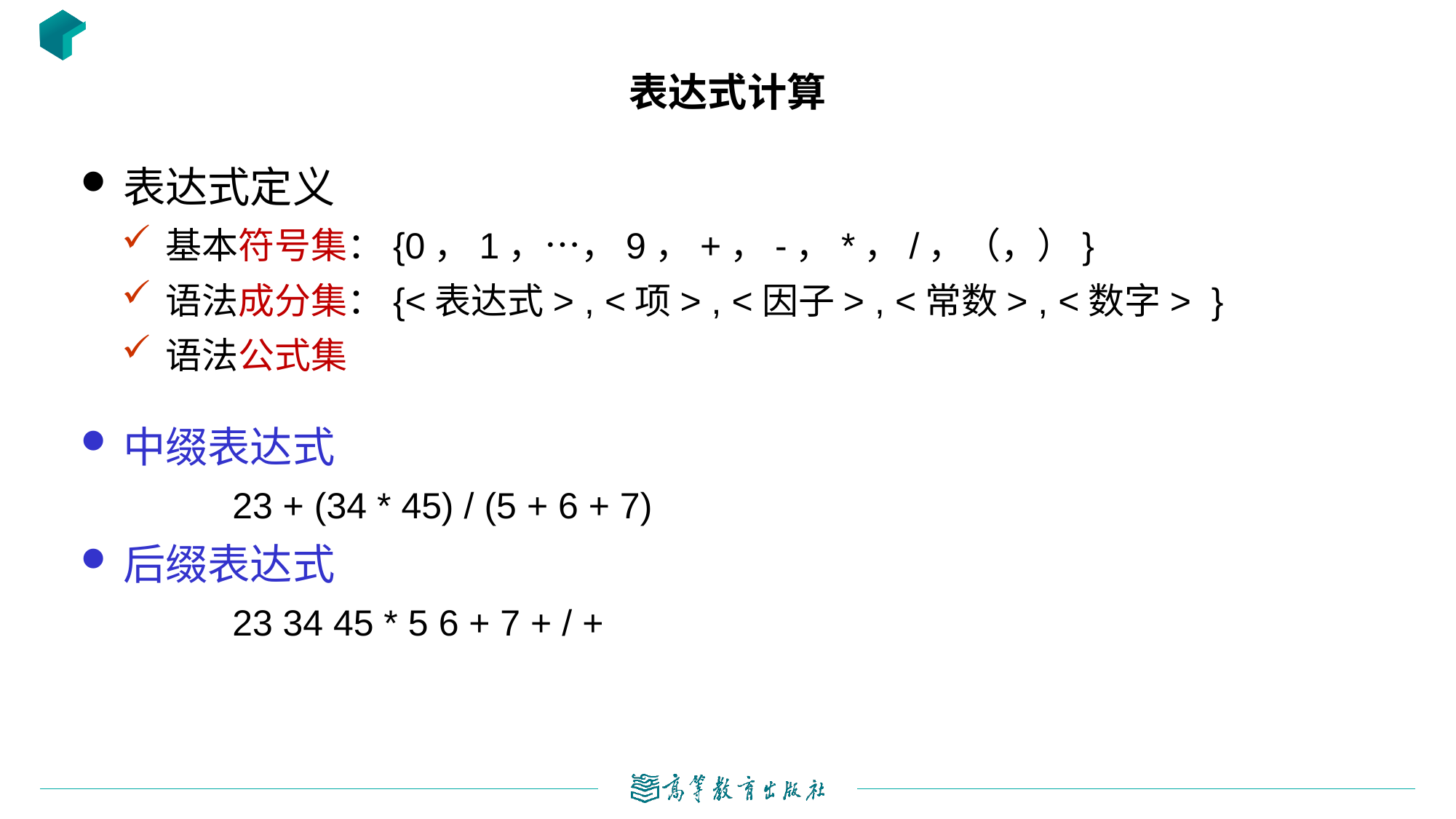

# 表达式计算
表达式定义
基本符号集：{0，1，…，9，+，-，*，/，（，）}
语法成分集：{<表达式> , <项> , <因子> , <常数> , <数字>  }
语法公式集

中缀表达式
		23 + (34 * 45) / (5 + 6 + 7)
后缀表达式
		23 34 45 * 5 6 + 7 + / +